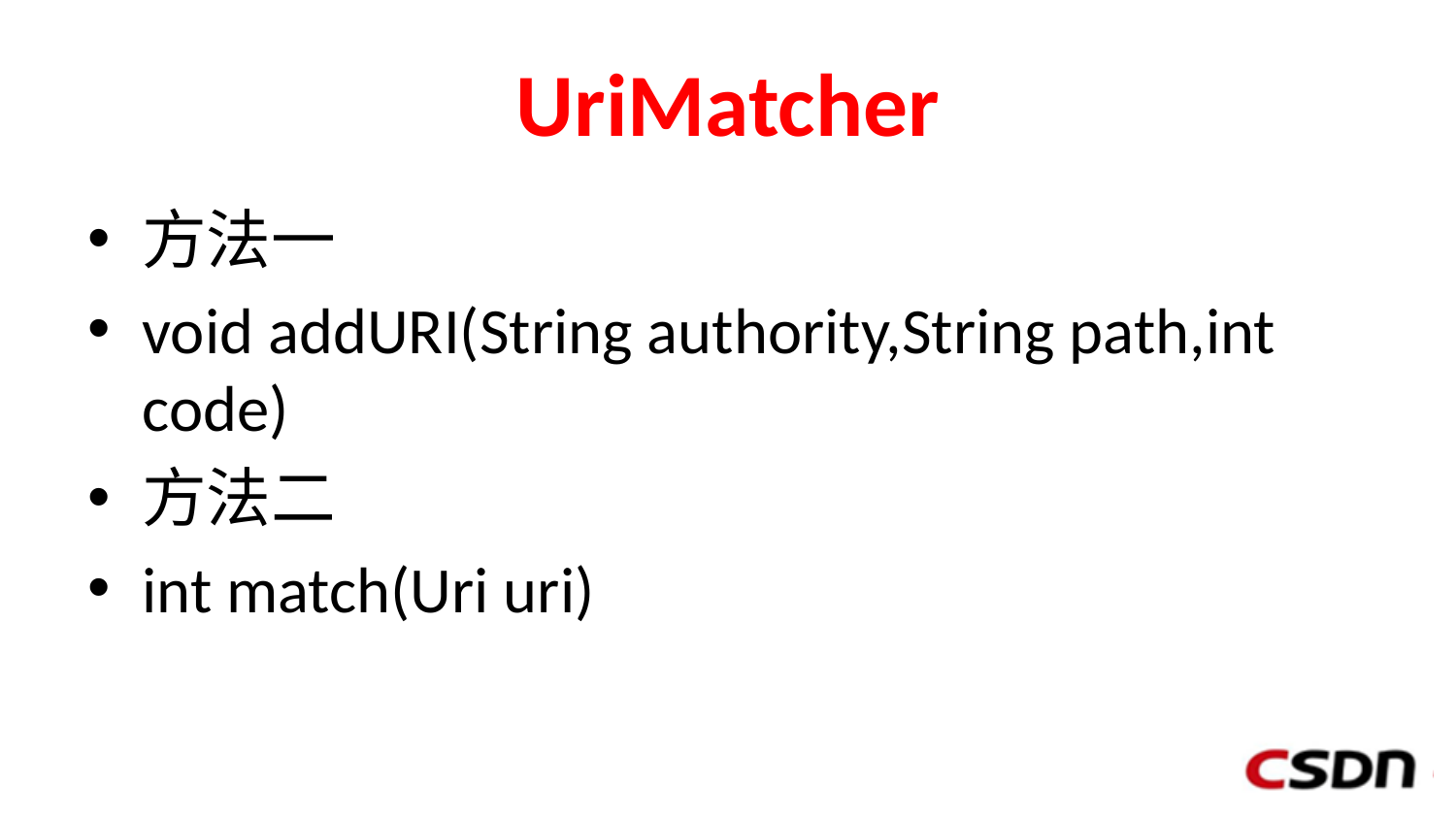

# UriMatcher
方法一
void addURI(String authority,String path,int code)
方法二
int match(Uri uri)